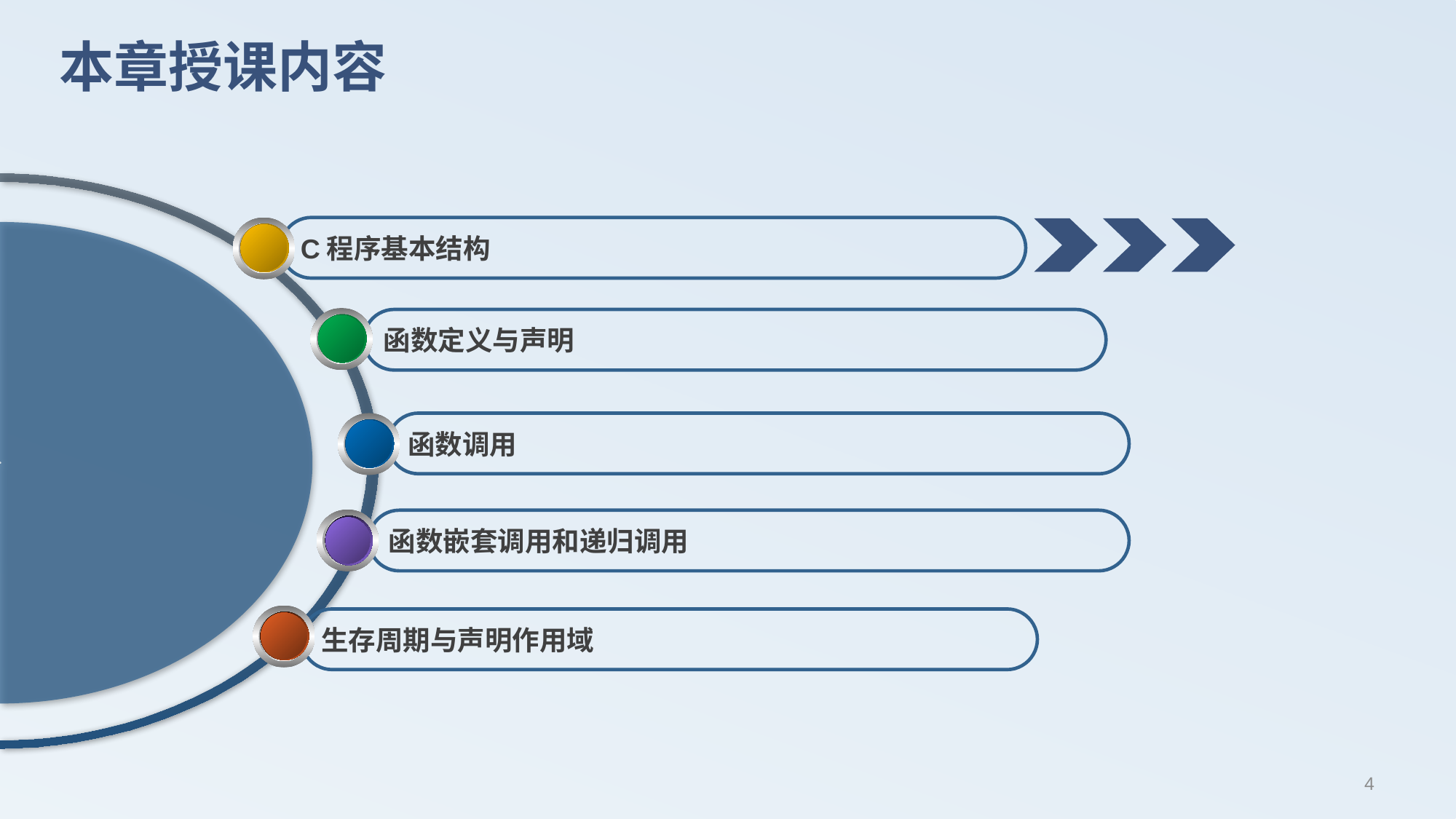

# 本章授课内容

C程序基本结构

函数定义与声明

函数调用

函数嵌套调用和递归调用

生存周期与声明作用域